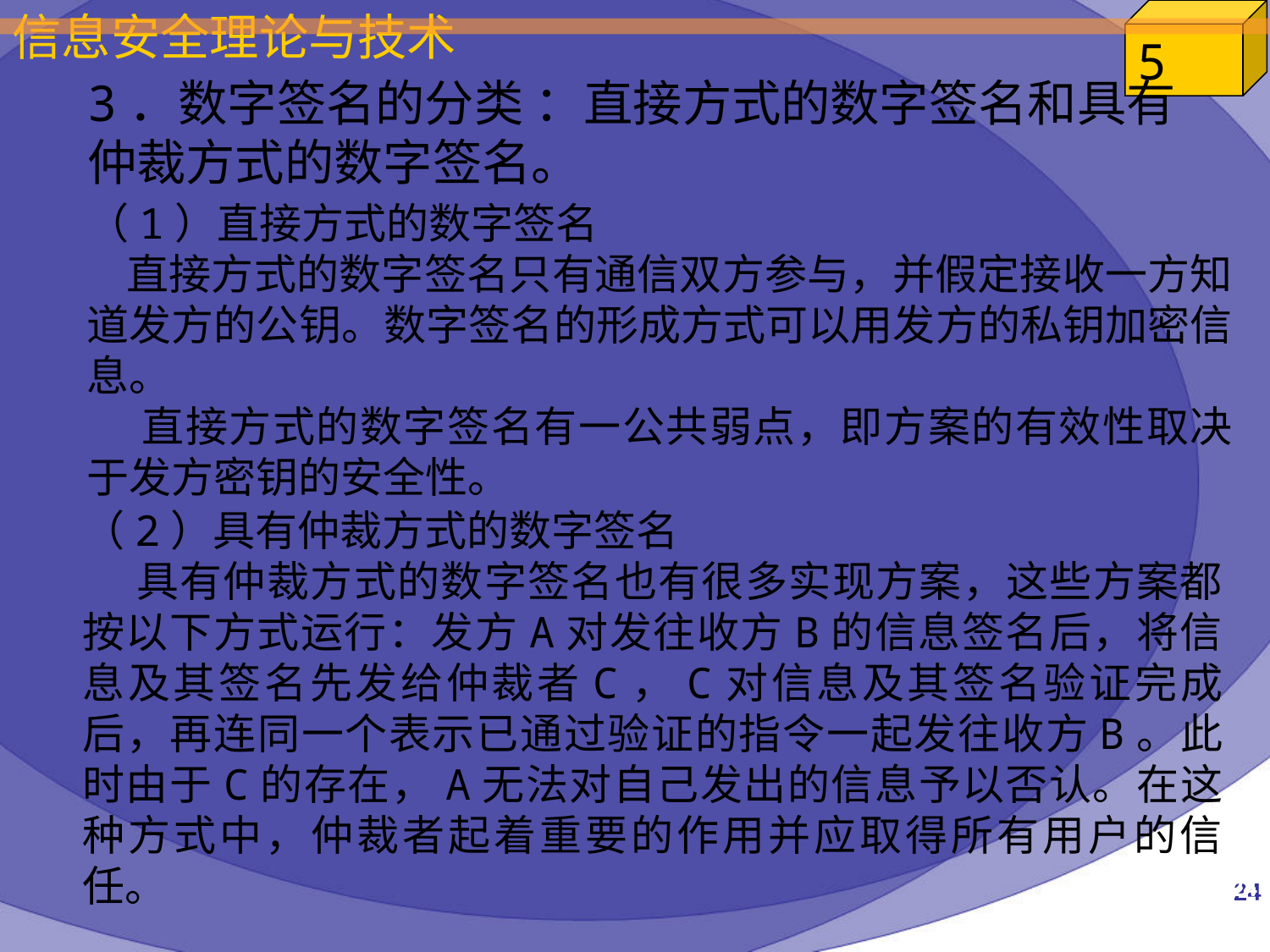

3．数字签名的分类 ：直接方式的数字签名和具有仲裁方式的数字签名。
（1）直接方式的数字签名
   直接方式的数字签名只有通信双方参与，并假定接收一方知道发方的公钥。数字签名的形成方式可以用发方的私钥加密信息。
    直接方式的数字签名有一公共弱点，即方案的有效性取决于发方密钥的安全性。
（2）具有仲裁方式的数字签名
    具有仲裁方式的数字签名也有很多实现方案，这些方案都按以下方式运行：发方A对发往收方B的信息签名后，将信息及其签名先发给仲裁者C，C对信息及其签名验证完成后，再连同一个表示已通过验证的指令一起发往收方B。此时由于C的存在，A无法对自己发出的信息予以否认。在这种方式中，仲裁者起着重要的作用并应取得所有用户的信任。
24